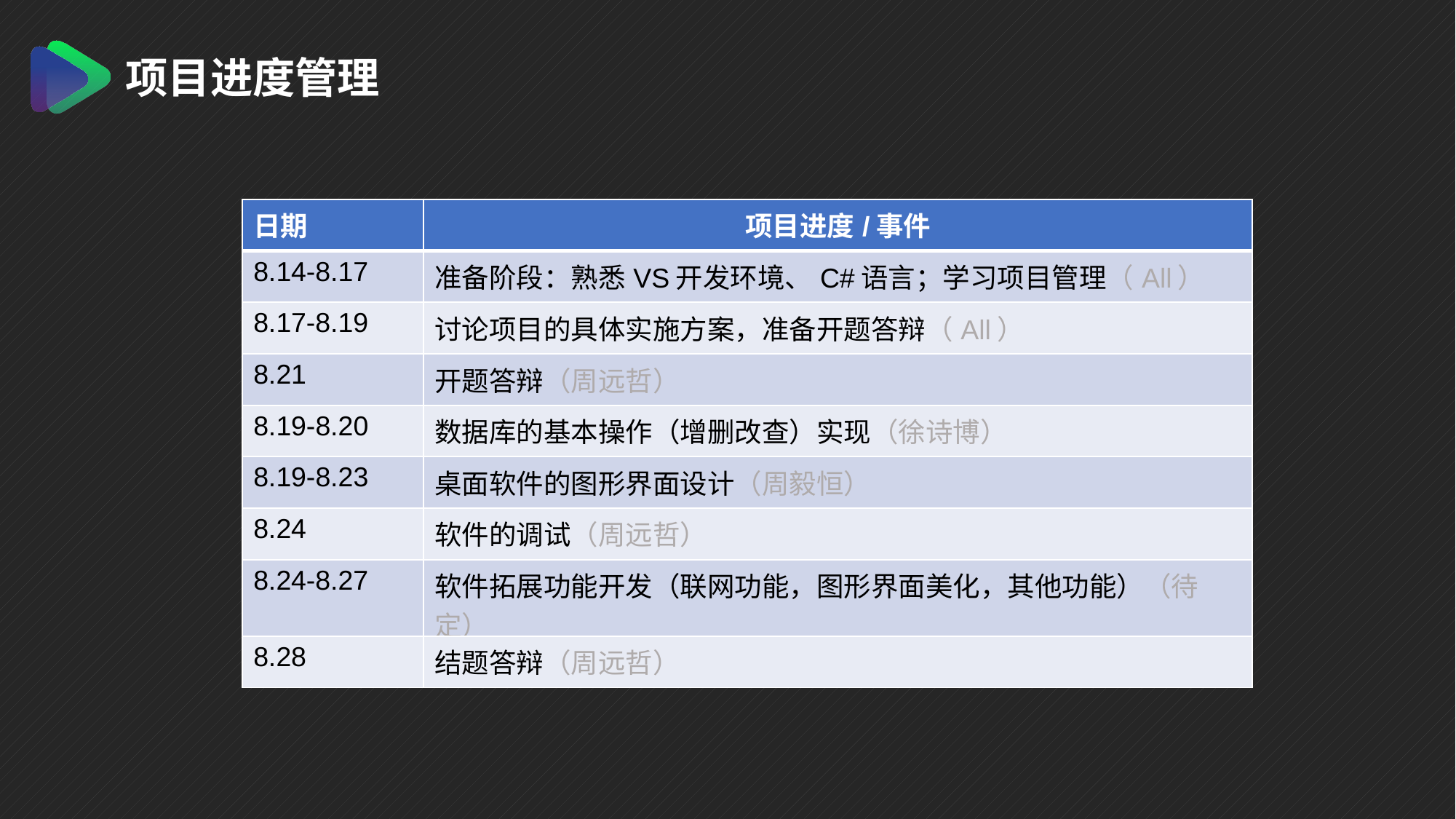

项目进度管理

| 日期 | 项目进度/事件 |
| --- | --- |
| 8.14-8.17 | 准备阶段：熟悉VS开发环境、C#语言；学习项目管理（All） |
| 8.17-8.19 | 讨论项目的具体实施方案，准备开题答辩（All） |
| 8.21 | 开题答辩（周远哲） |
| 8.19-8.20 | 数据库的基本操作（增删改查）实现（徐诗博） |
| 8.19-8.23 | 桌面软件的图形界面设计（周毅恒） |
| 8.24 | 软件的调试（周远哲） |
| 8.24-8.27 | 软件拓展功能开发（联网功能，图形界面美化，其他功能）（待定） |
| 8.28 | 结题答辩（周远哲） |